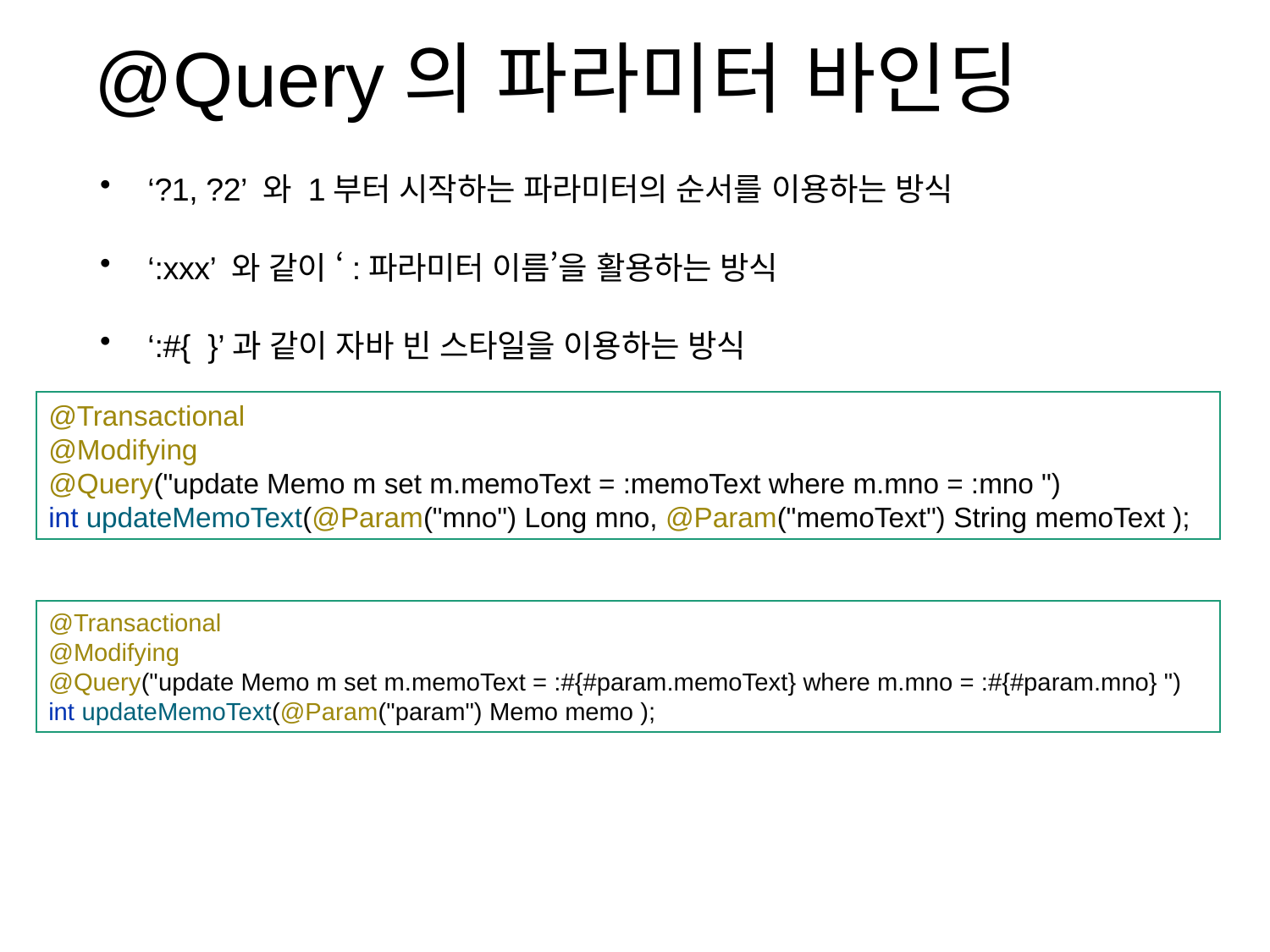

# @Query의 파라미터 바인딩
‘?1, ?2’ 와 1부터 시작하는 파라미터의 순서를 이용하는 방식
‘:xxx’ 와 같이 ‘:파라미터 이름’을 활용하는 방식
‘:#{  }’과 같이 자바 빈 스타일을 이용하는 방식

@Transactional
@Modifying
@Query("update Memo m set m.memoText = :memoText where m.mno = :mno ")
int updateMemoText(@Param("mno") Long mno, @Param("memoText") String memoText );
@Transactional
@Modifying
@Query("update Memo m set m.memoText = :#{#param.memoText} where m.mno = :#{#param.mno} ")
int updateMemoText(@Param("param") Memo memo );